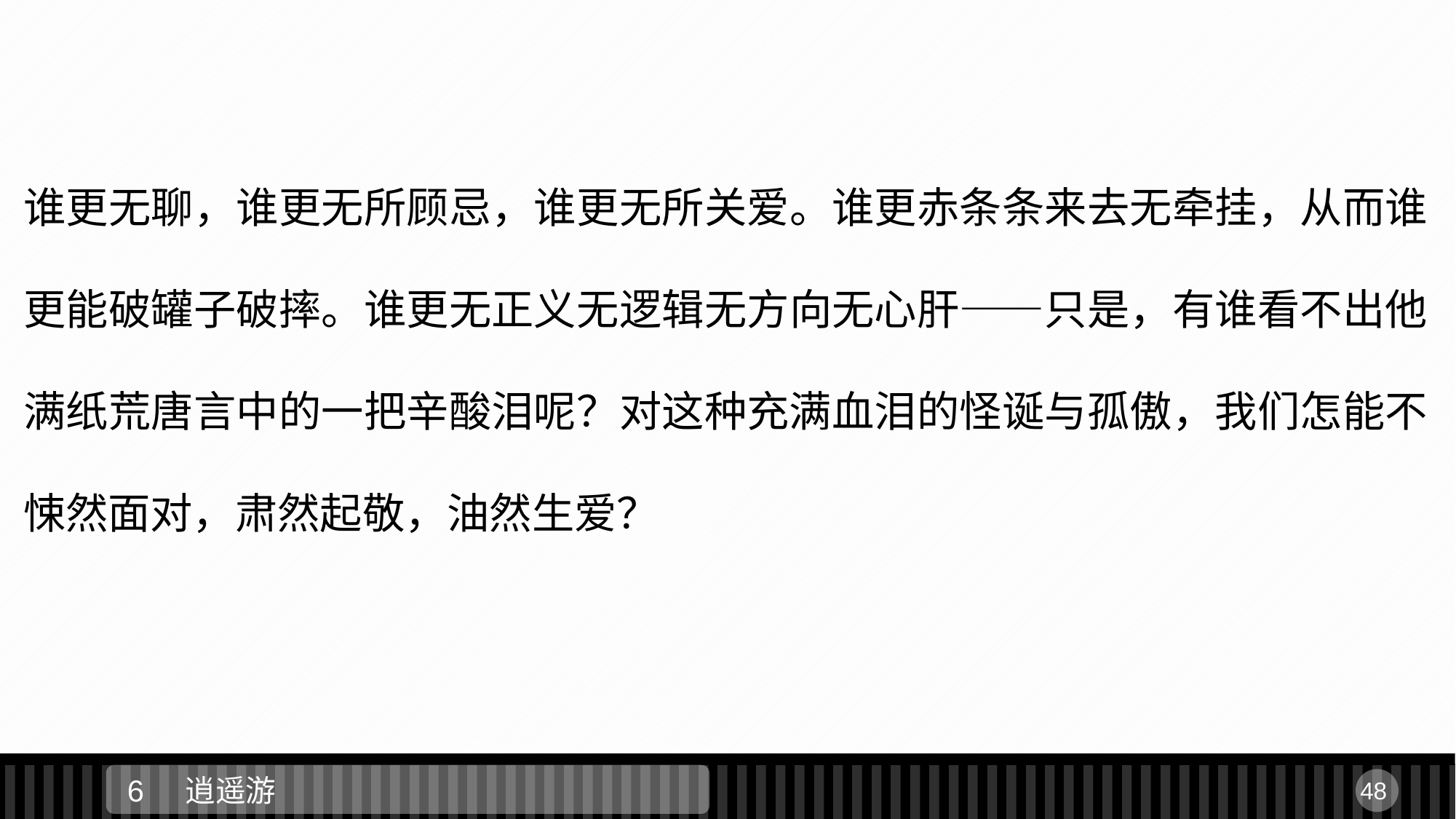

谁更无聊，谁更无所顾忌，谁更无所关爱。谁更赤条条来去无牵挂，从而谁更能破罐子破摔。谁更无正义无逻辑无方向无心肝——只是，有谁看不出他满纸荒唐言中的一把辛酸泪呢？对这种充满血泪的怪诞与孤傲，我们怎能不悚然面对，肃然起敬，油然生爱？